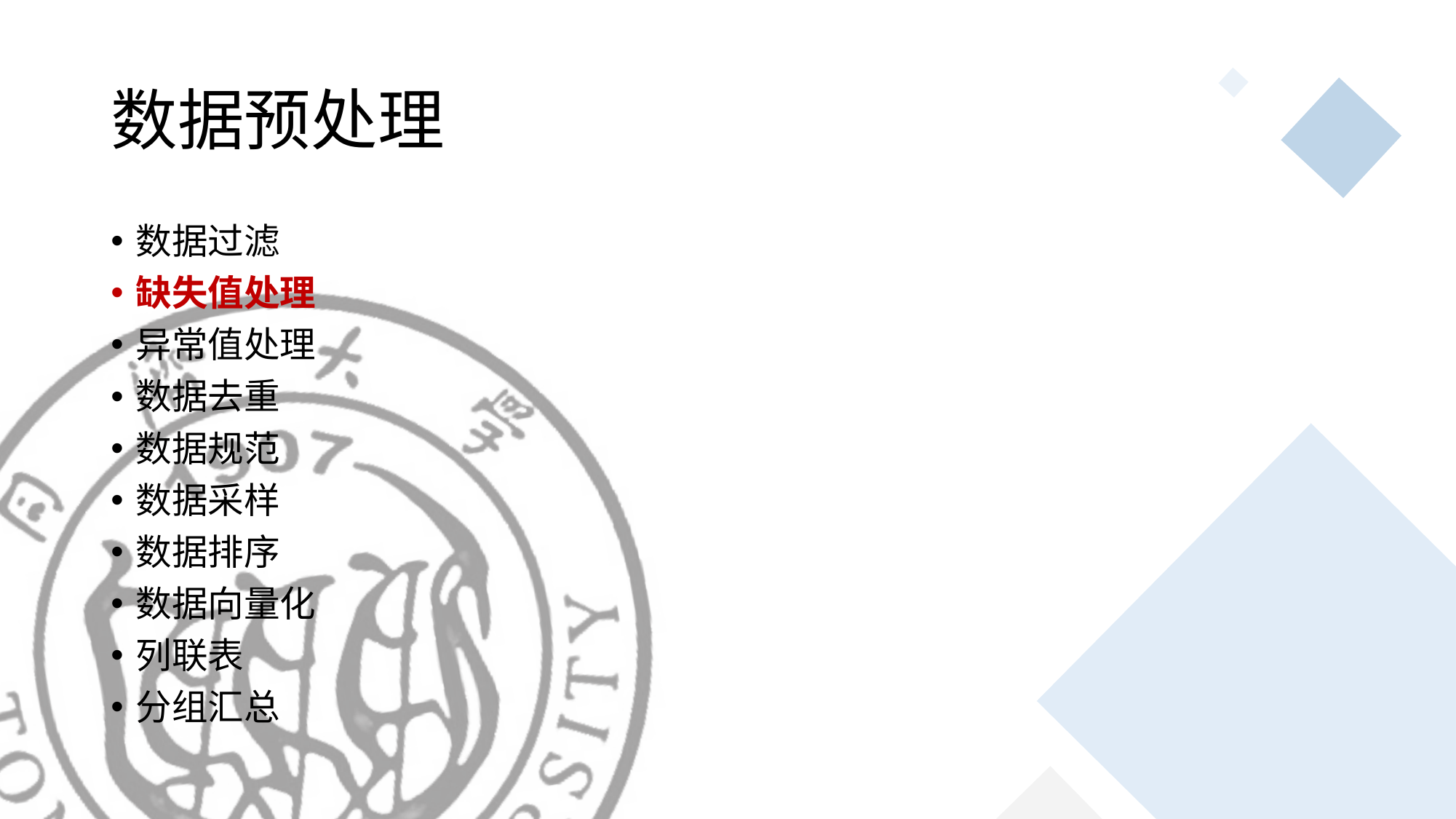

# 数据预处理
数据过滤
缺失值处理
异常值处理
数据去重
数据规范
数据采样
数据排序
数据向量化
列联表
分组汇总